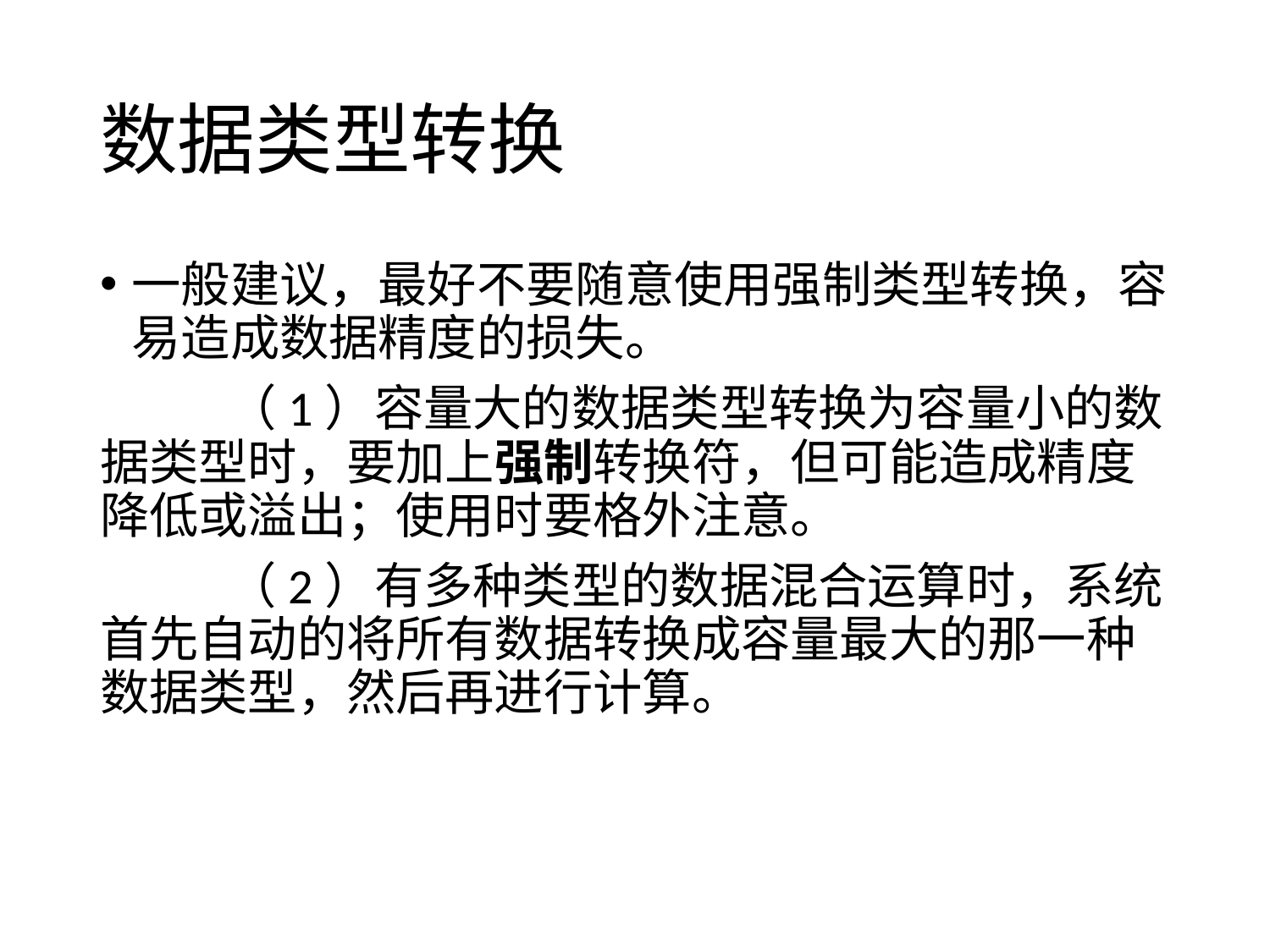

# 数据类型转换
一般建议，最好不要随意使用强制类型转换，容易造成数据精度的损失。
	（1）容量大的数据类型转换为容量小的数据类型时，要加上强制转换符，但可能造成精度降低或溢出；使用时要格外注意。
	（2）有多种类型的数据混合运算时，系统首先自动的将所有数据转换成容量最大的那一种数据类型，然后再进行计算。